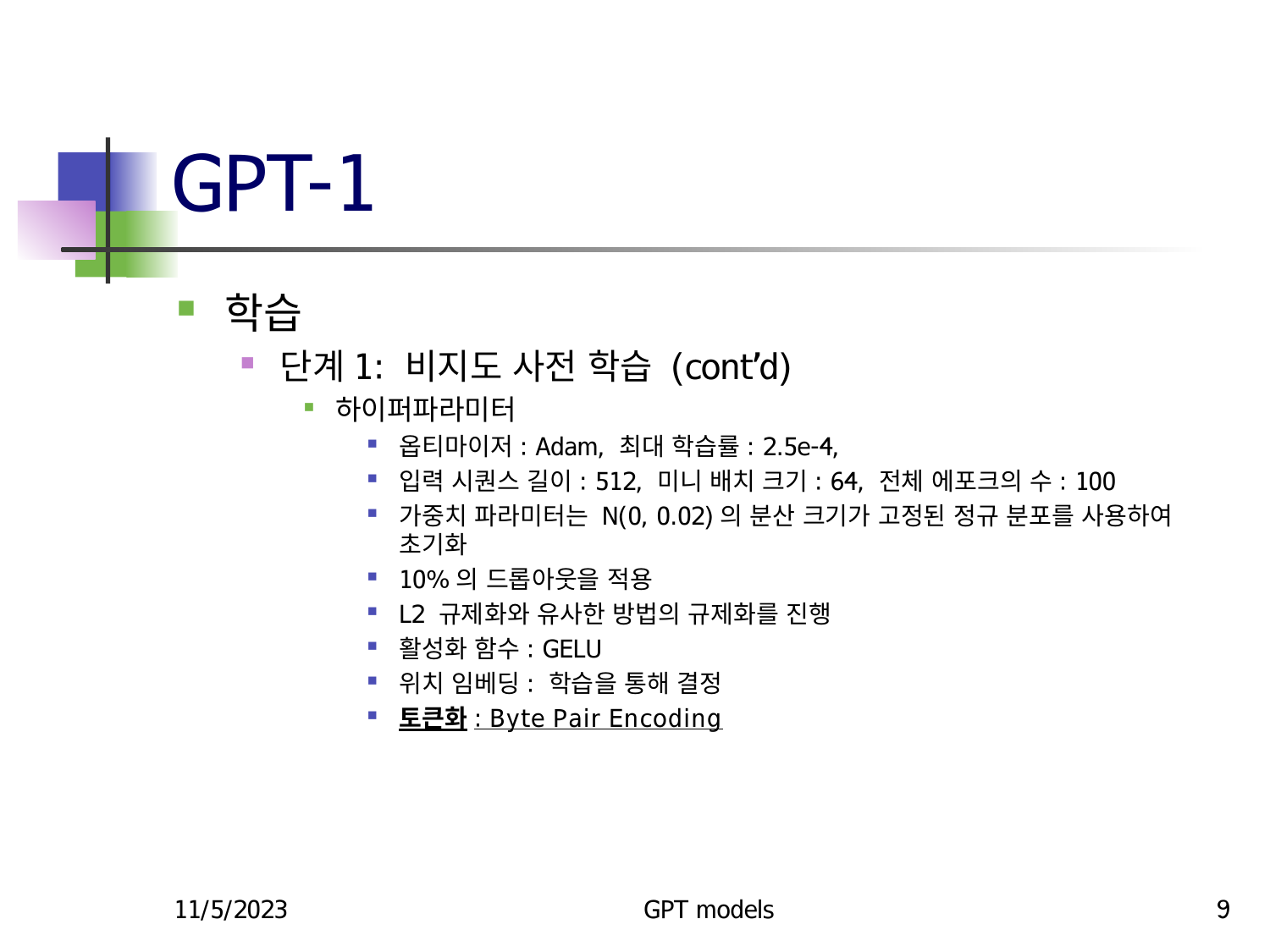

# GPT-1
학습
단계1: 비지도 사전 학습 (cont’d)
하이퍼파라미터
옵티마이저: Adam, 최대 학습률: 2.5e-4,
입력 시퀀스 길이: 512, 미니 배치 크기: 64, 전체 에포크의 수: 100
가중치 파라미터는 N(0, 0.02)의 분산 크기가 고정된 정규 분포를 사용하여 초기화
10%의 드롭아웃을 적용
L2 규제화와 유사한 방법의 규제화를 진행
활성화 함수: GELU
위치 임베딩: 학습을 통해 결정
토큰화: Byte Pair Encoding
11/5/2023
GPT models
9